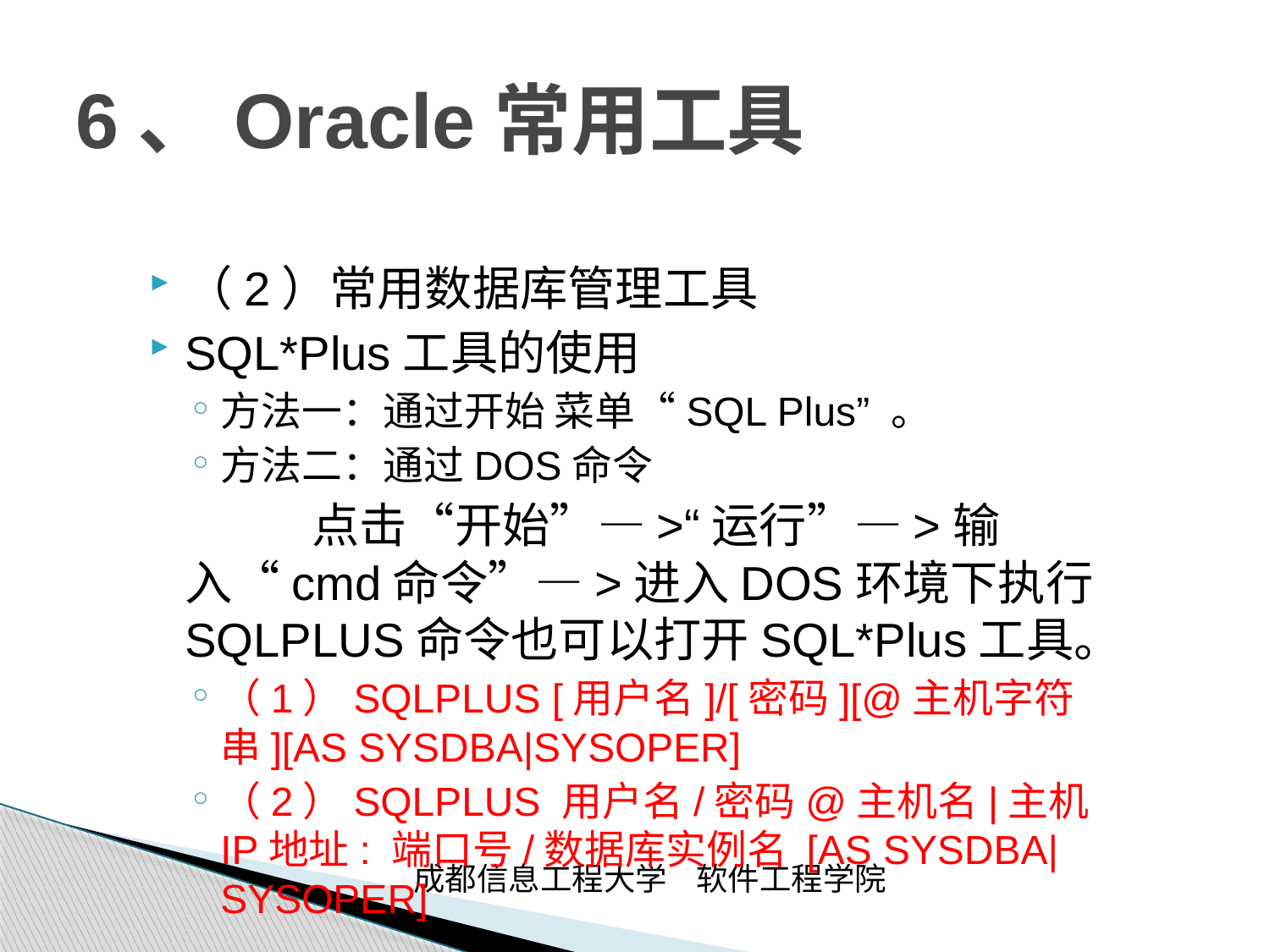

# 6、Oracle常用工具
（2）常用数据库管理工具
SQL*Plus工具的使用
方法一：通过开始 菜单“SQL Plus” 。
方法二：通过DOS命令
		点击“开始”—>“运行”—>输入“cmd命令”—>进入DOS环境下执行SQLPLUS命令也可以打开SQL*Plus工具。
（1）SQLPLUS [用户名]/[密码][@主机字符串][AS SYSDBA|SYSOPER]
（2）SQLPLUS 用户名/密码@主机名|主机IP地址: 端口号/数据库实例名 [AS SYSDBA|SYSOPER]